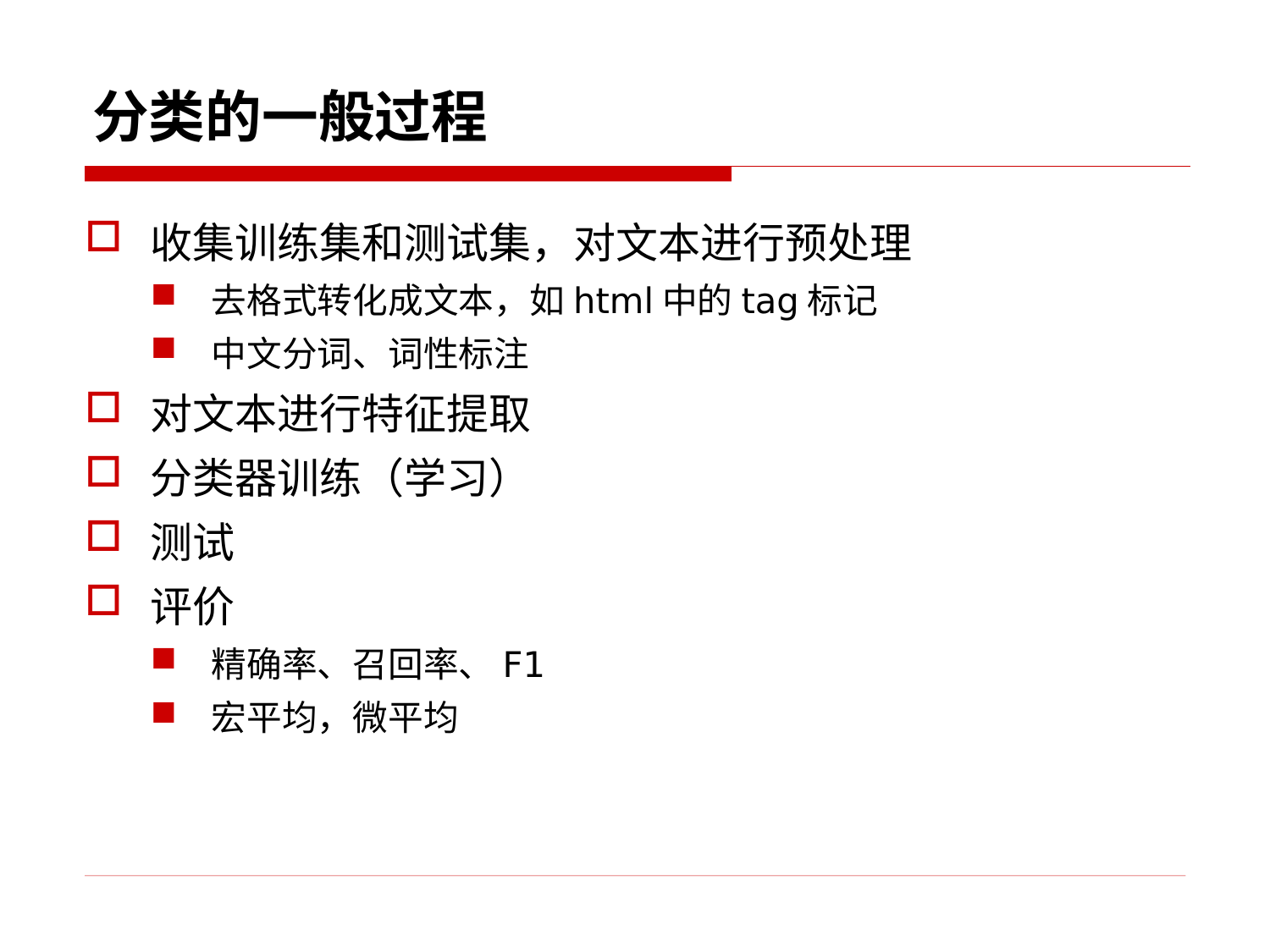

分类的一般过程
收集训练集和测试集，对文本进行预处理
去格式转化成文本，如html中的tag标记
中文分词、词性标注
对文本进行特征提取
分类器训练（学习）
测试
评价
精确率、召回率、F1
宏平均，微平均